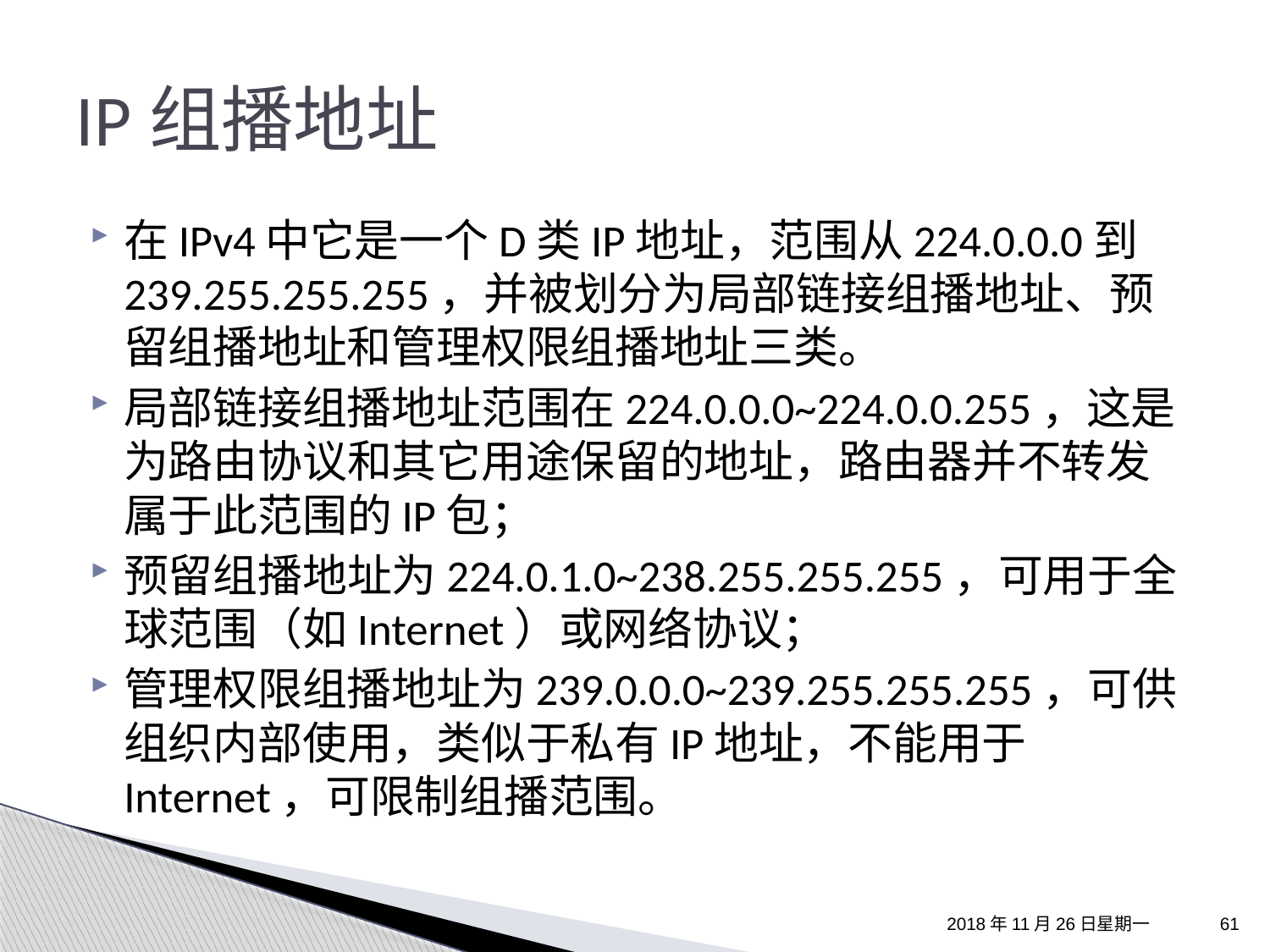

# IP组播地址
在IPv4中它是一个D类IP地址，范围从224.0.0.0到239.255.255.255，并被划分为局部链接组播地址、预留组播地址和管理权限组播地址三类。
局部链接组播地址范围在224.0.0.0~224.0.0.255，这是为路由协议和其它用途保留的地址，路由器并不转发属于此范围的IP包；
预留组播地址为224.0.1.0~238.255.255.255，可用于全球范围（如Internet）或网络协议；
管理权限组播地址为239.0.0.0~239.255.255.255，可供组织内部使用，类似于私有IP地址，不能用于Internet，可限制组播范围。
2018年11月26日星期一
61